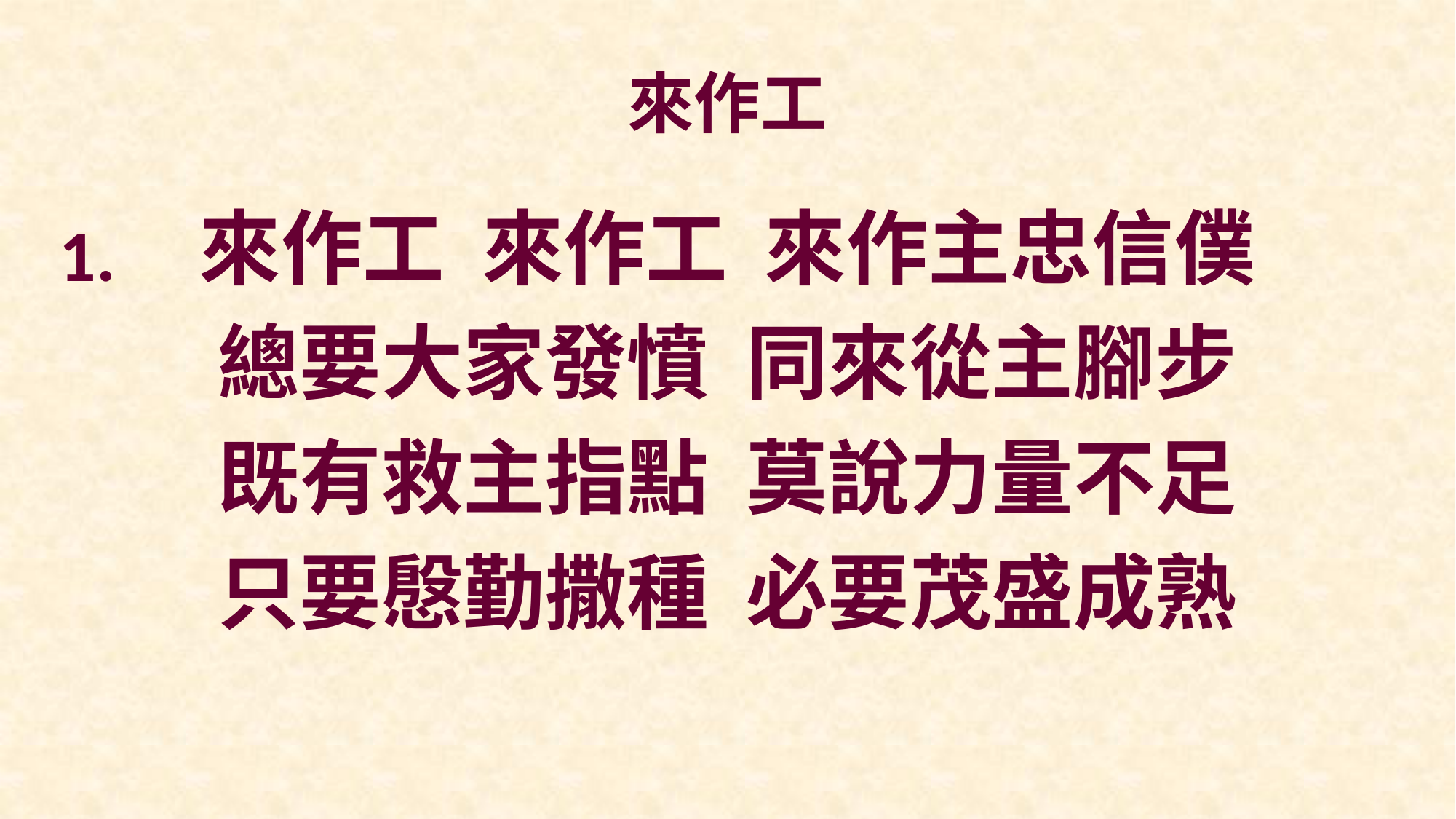

# 來作工
來作工  來作工  來作主忠信僕
總要大家發憤  同來從主腳步
既有救主指點  莫說力量不足
只要慇勤撒種  必要茂盛成熟
1.